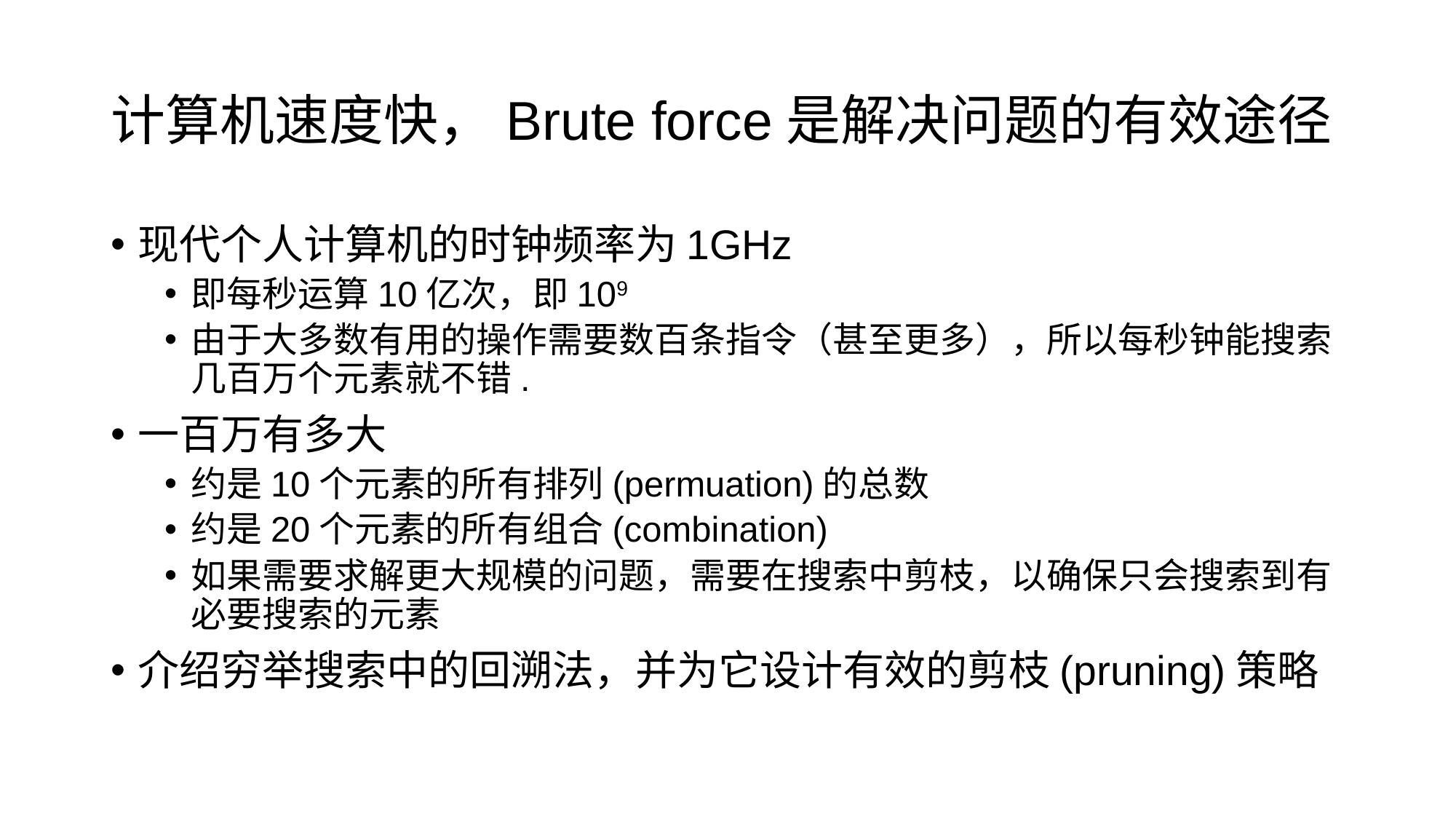

# 计算机速度快，Brute force是解决问题的有效途径
现代个人计算机的时钟频率为1GHz
即每秒运算10亿次，即109
由于大多数有用的操作需要数百条指令（甚至更多），所以每秒钟能搜索几百万个元素就不错.
一百万有多大
约是10个元素的所有排列(permuation)的总数
约是20个元素的所有组合(combination)
如果需要求解更大规模的问题，需要在搜索中剪枝，以确保只会搜索到有必要搜索的元素
介绍穷举搜索中的回溯法，并为它设计有效的剪枝(pruning)策略